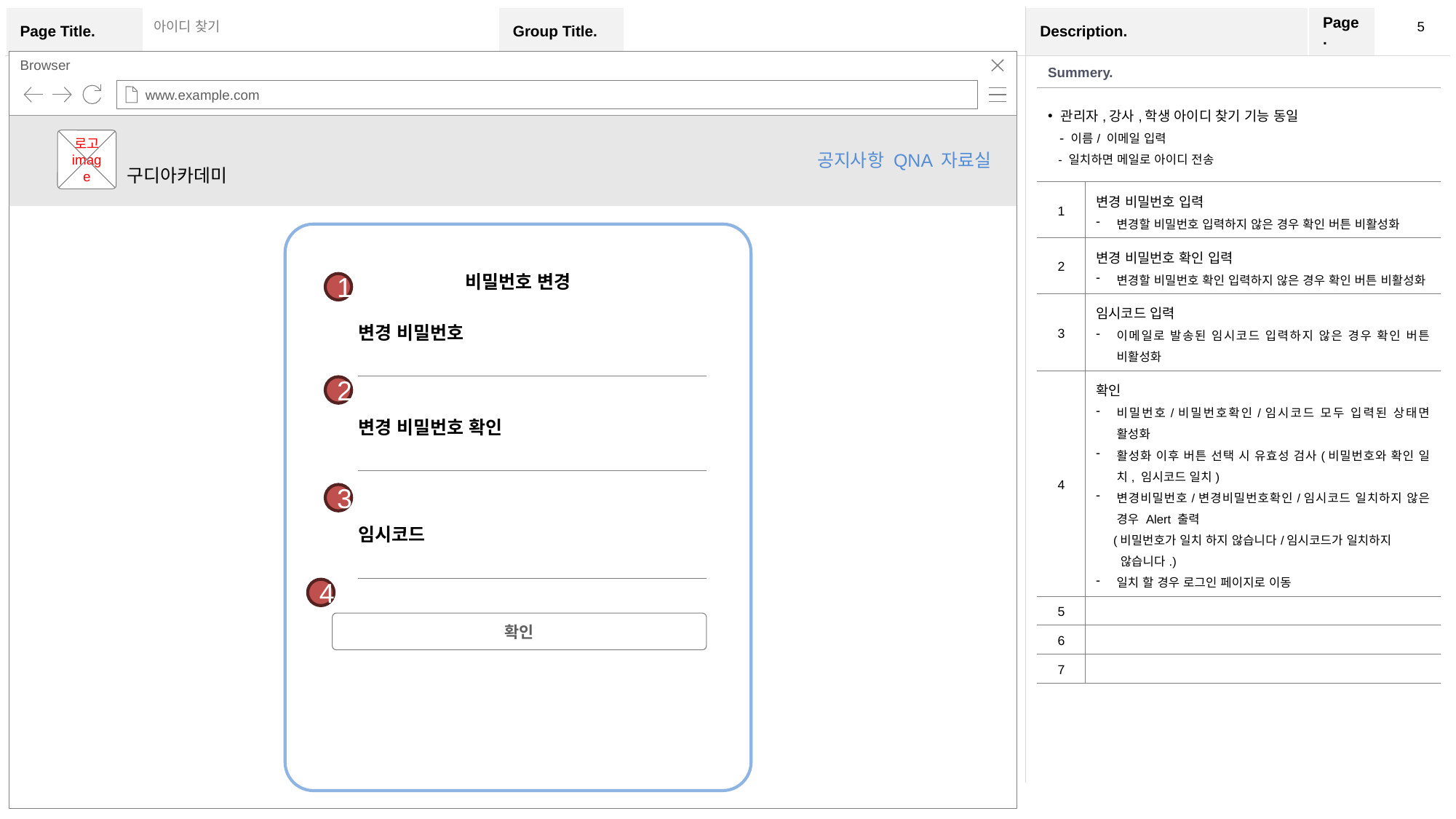

5
아이디 찾기

Browser

www.example.com

| Summery. |  |
| --- | --- |
| 관리자,강사,학생 아이디 찾기 기능 동일 - 이름/ 이메일 입력 - 일치하면 메일로 아이디 전송 |  |
| 1 | 변경 비밀번호 입력 변경할 비밀번호 입력하지 않은 경우 확인 버튼 비활성화 |
| 2 | 변경 비밀번호 확인 입력 변경할 비밀번호 확인 입력하지 않은 경우 확인 버튼 비활성화 |
| 3 | 임시코드 입력 이메일로 발송된 임시코드 입력하지 않은 경우 확인 버튼 비활성화 |
| 4 | 확인 비밀번호/비밀번호확인/임시코드 모두 입력된 상태면 활성화 활성화 이후 버튼 선택 시 유효성 검사(비밀번호와 확인 일치, 임시코드 일치) 변경비밀번호/변경비밀번호확인/임시코드 일치하지 않은 경우 Alert 출력 (비밀번호가 일치 하지 않습니다/임시코드가 일치하지 않습니다.) 일치 할 경우 로그인 페이지로 이동 |
| 5 |  |
| 6 |  |
| 7 |  |

로고
image
공지사항 QNA 자료실
구디아카데미

비밀번호 변경
1
변경 비밀번호
2
변경 비밀번호 확인
3
임시코드
4
확인